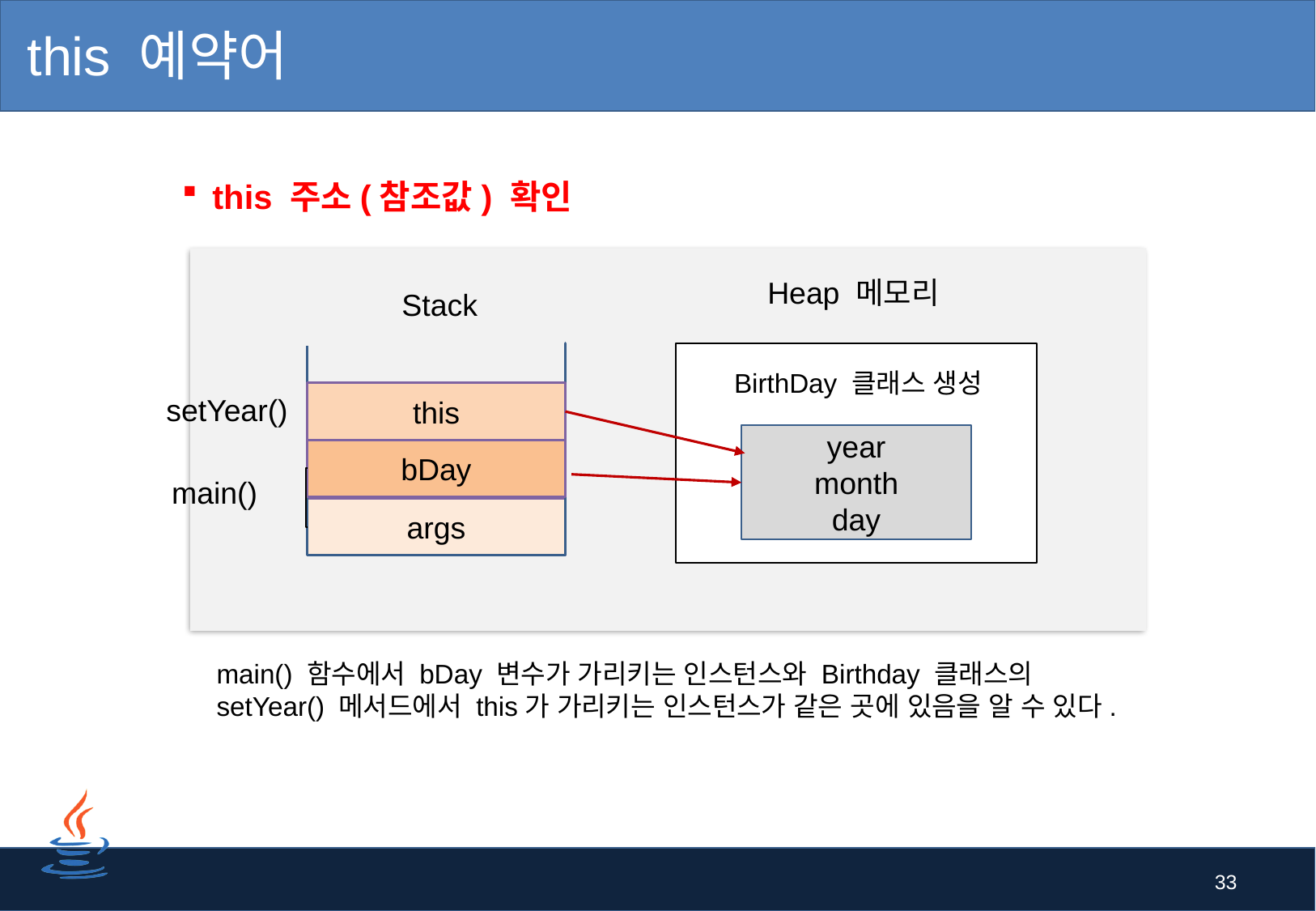

# this 예약어
this 주소(참조값) 확인

Heap 메모리
Stack

BirthDay 클래스 생성
this
setYear()
year
month
day
bDay
main()
args
main() 함수에서 bDay 변수가 가리키는 인스턴스와 Birthday 클래스의 setYear() 메서드에서 this가 가리키는 인스턴스가 같은 곳에 있음을 알 수 있다.
33